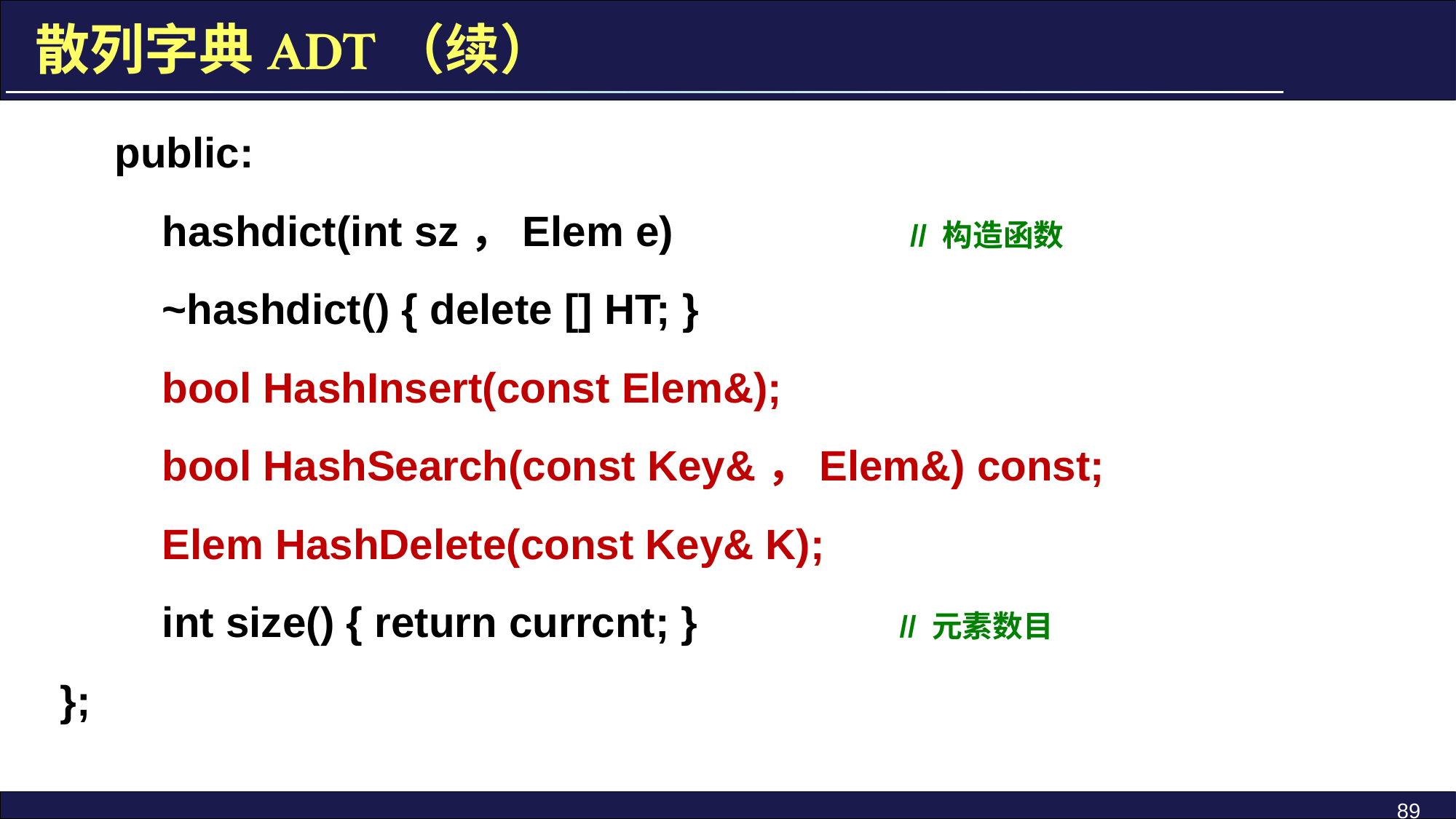

散列字典ADT（续）
public:
    hashdict(int sz，Elem e)                    // 构造函数
    ~hashdict() { delete [] HT; }
    bool HashInsert(const Elem&);
    bool HashSearch(const Key&，Elem&) const;
    Elem HashDelete(const Key& K);
    int size() { return currcnt; }                 // 元素数目
};
89